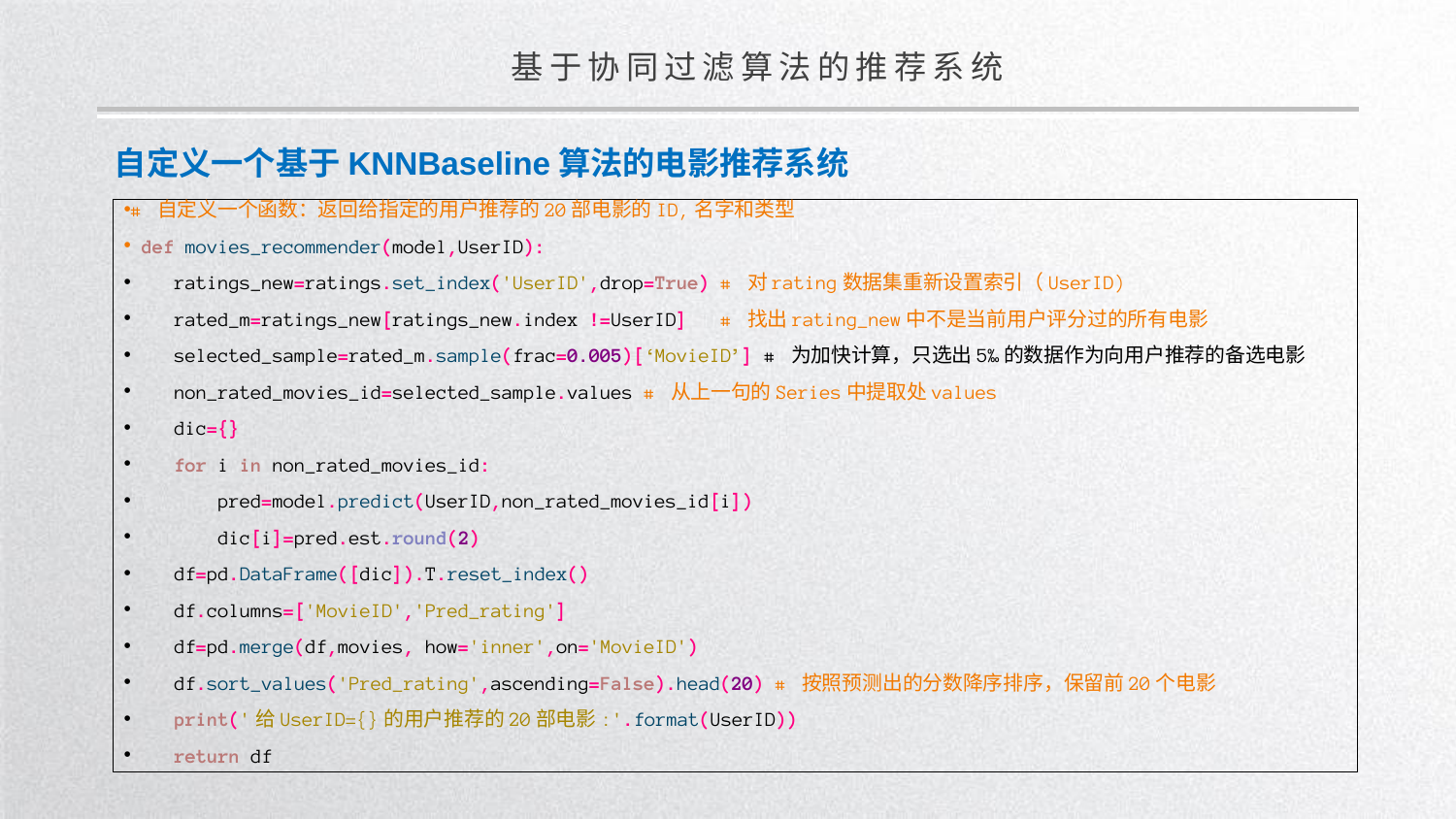

基于协同过滤算法的推荐系统
自定义一个基于KNNBaseline算法的电影推荐系统
# 自定义一个函数：返回给指定的用户推荐的20部电影的ID,名字和类型
 def movies_recommender(model,UserID):
    ratings_new=ratings.set_index('UserID',drop=True) # 对rating数据集重新设置索引（UserID)
    rated_m=ratings_new[ratings_new.index !=UserID]   # 找出rating_new中不是当前用户评分过的所有电影
    selected_sample=rated_m.sample(frac=0.005)[‘MovieID’] # 为加快计算，只选出5‰的数据作为向用户推荐的备选电影
    non_rated_movies_id=selected_sample.values # 从上一句的Series中提取处values
    dic={}
    for i in non_rated_movies_id:
        pred=model.predict(UserID,non_rated_movies_id[i])
        dic[i]=pred.est.round(2)
    df=pd.DataFrame([dic]).T.reset_index()
    df.columns=['MovieID','Pred_rating']
    df=pd.merge(df,movies, how='inner',on='MovieID')
    df.sort_values('Pred_rating',ascending=False).head(20) # 按照预测出的分数降序排序，保留前20个电影
    print('给UserID={}的用户推荐的20部电影:'.format(UserID))
    return df